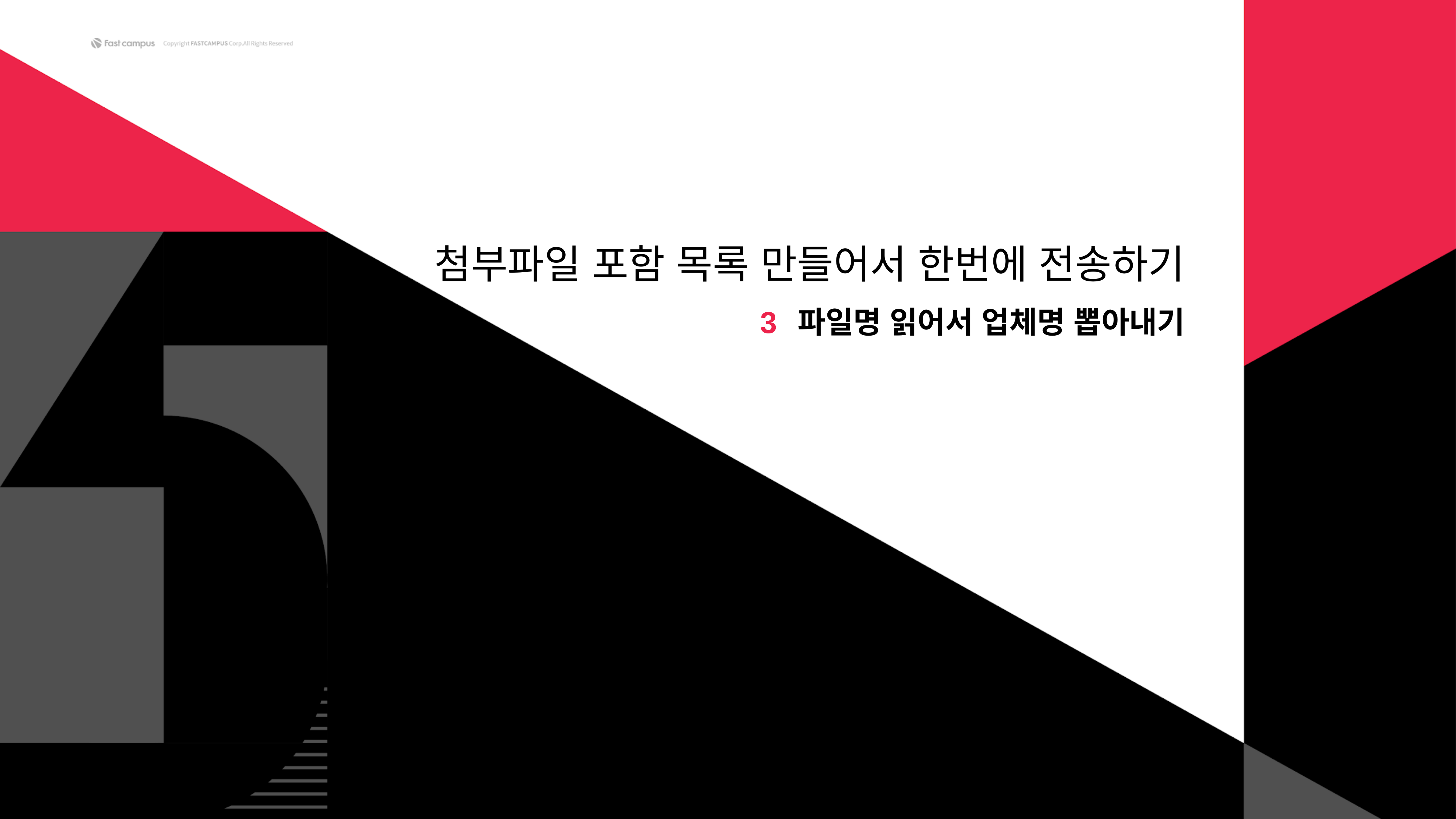

# 첨부파일 포함 목록 만들어서 한번에 전송하기
파일명 읽어서 업체명 뽑아내기
3